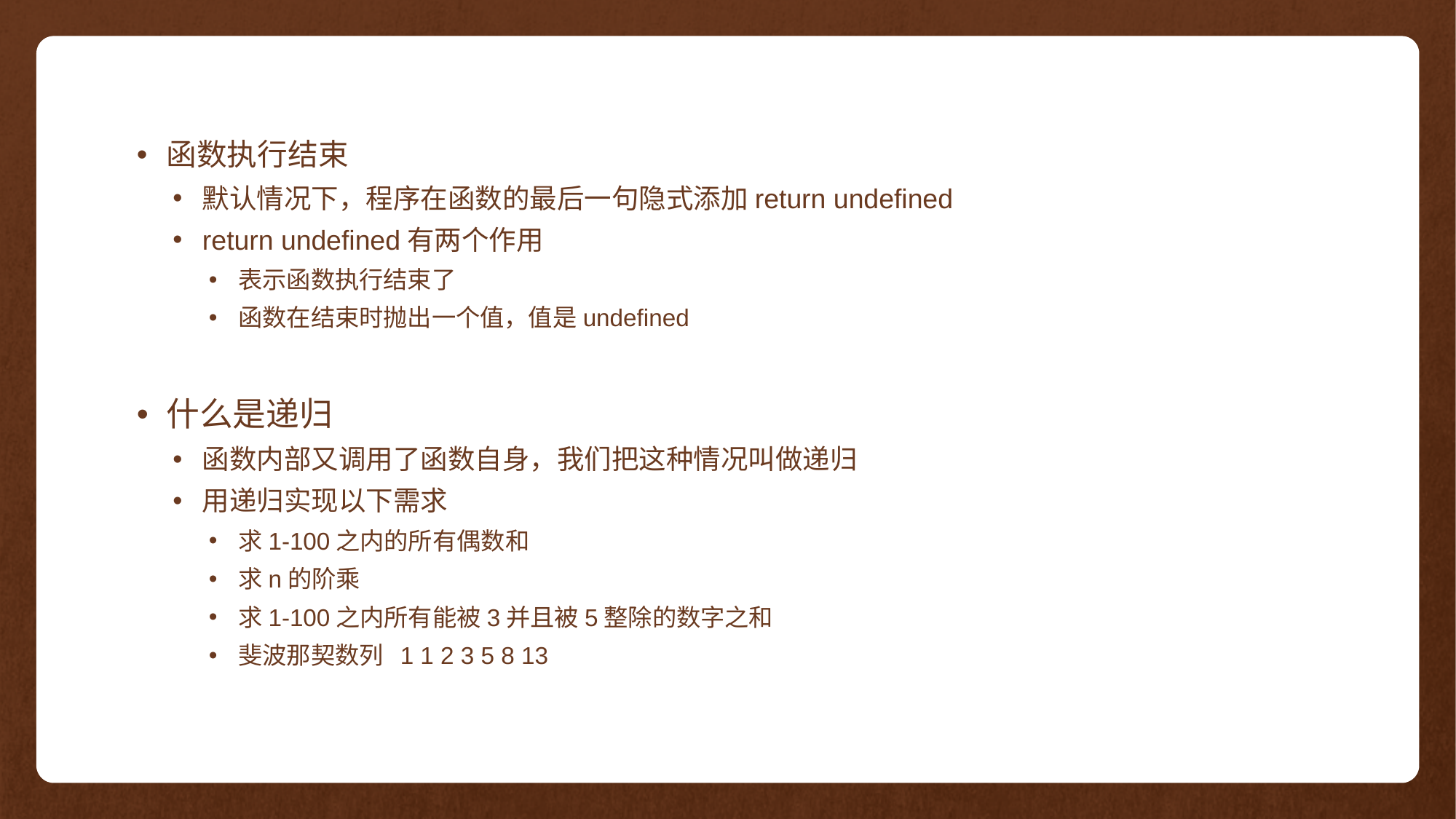

函数执行结束
默认情况下，程序在函数的最后一句隐式添加return undefined
return undefined有两个作用
表示函数执行结束了
函数在结束时抛出一个值，值是undefined

什么是递归
函数内部又调用了函数自身，我们把这种情况叫做递归
用递归实现以下需求
求1-100之内的所有偶数和
求n的阶乘
求1-100之内所有能被3并且被5整除的数字之和
斐波那契数列  1 1 2 3 5 8 13